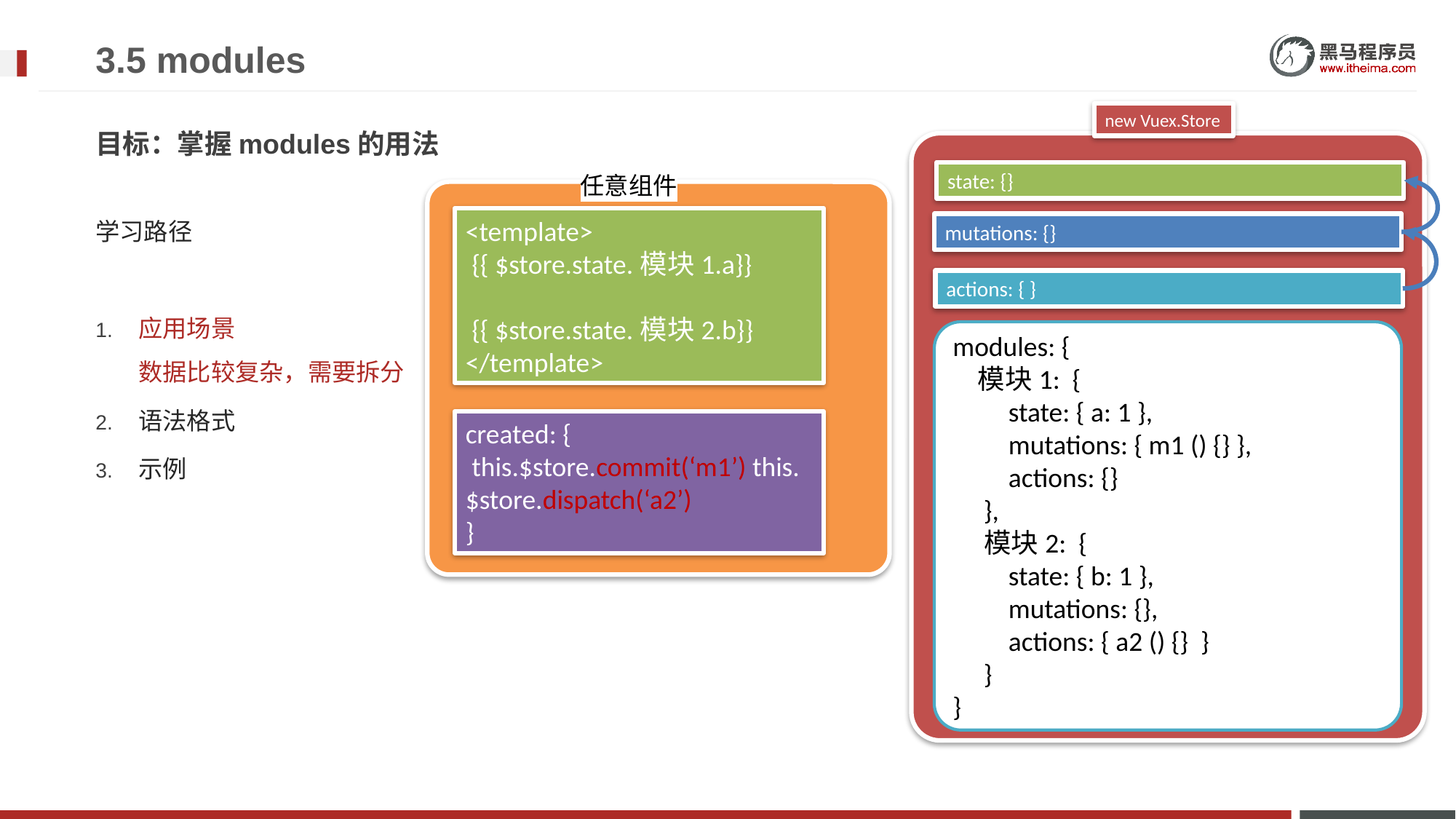

# 3.5 modules
new Vuex.Store
目标：掌握modules的用法

state: {}
任意组件

学习路径

应用场景
数据比较复杂，需要拆分
语法格式
示例
<template>
 {{ $store.state.模块1.a}}

 {{ $store.state.模块2.b}}
</template>
mutations: {}
actions: { }
modules: {
   模块1:  {
         state: { a: 1 },
         mutations: { m1 () {} },
         actions: {}
     },
    模块2:  {
         state: { b: 1 },
         mutations: {},
         actions: { a2 () {}  }
     }
}
created: {
 this.$store.commit(‘m1’) this.$store.dispatch(‘a2’)
}